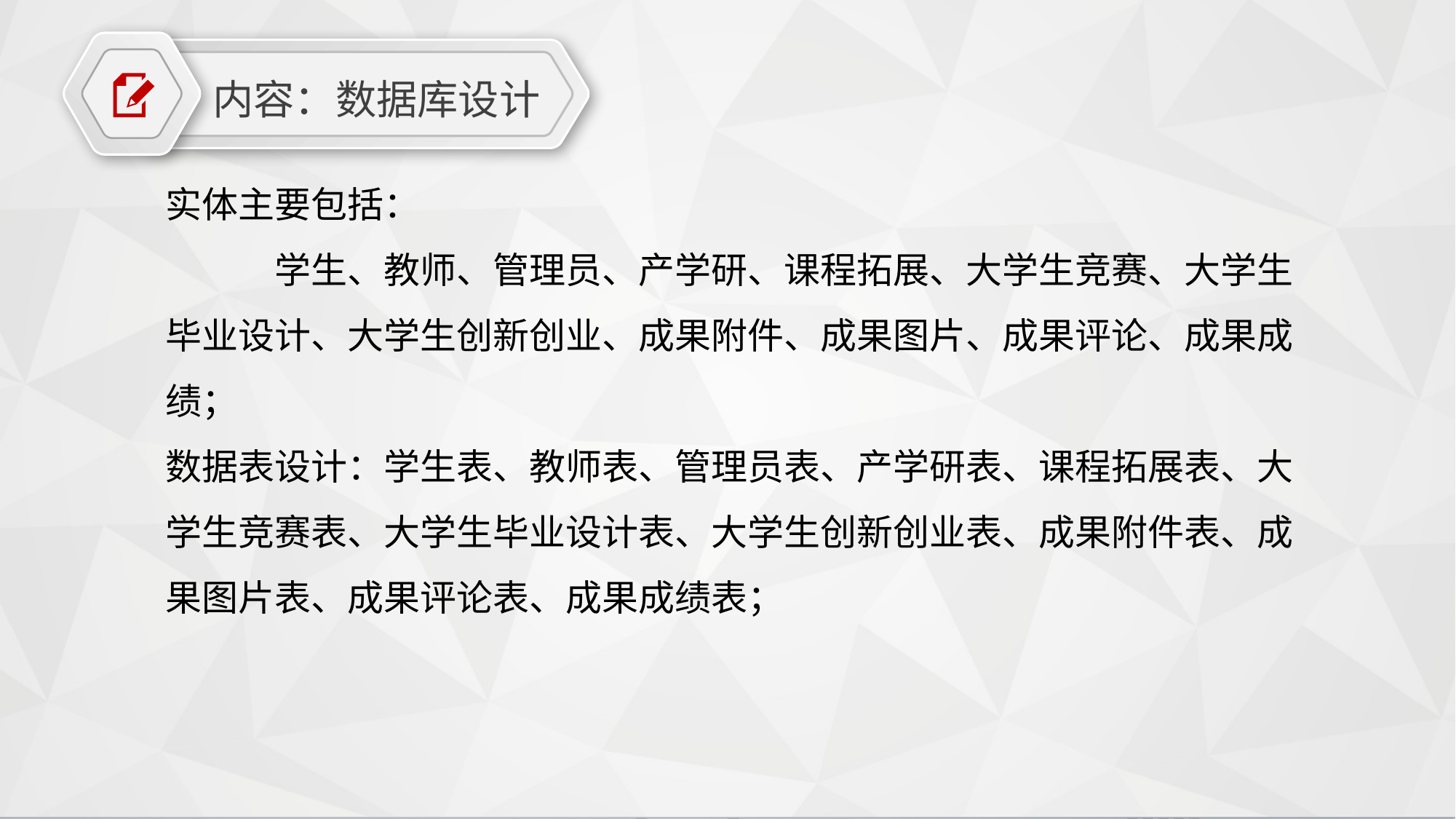

内容：数据库设计

实体主要包括：
	学生、教师、管理员、产学研、课程拓展、大学生竞赛、大学生毕业设计、大学生创新创业、成果附件、成果图片、成果评论、成果成绩；
数据表设计：学生表、教师表、管理员表、产学研表、课程拓展表、大学生竞赛表、大学生毕业设计表、大学生创新创业表、成果附件表、成果图片表、成果评论表、成果成绩表；